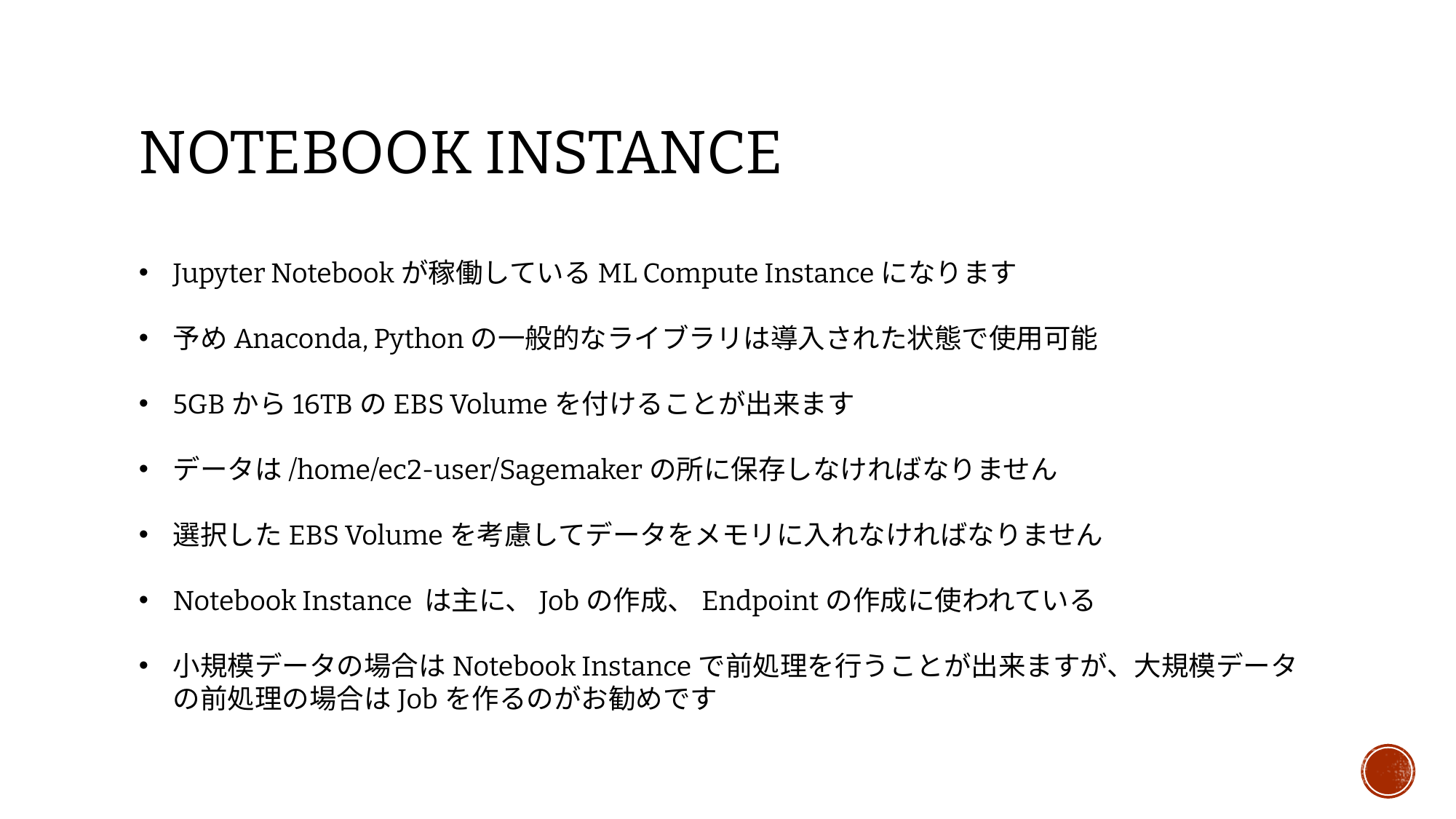

# Notebook Instance
Jupyter Notebookが稼働しているML Compute Instanceになります

予めAnaconda, Pythonの一般的なライブラリは導入された状態で使用可能

5GBから16TBのEBS Volumeを付けることが出来ます

データは/home/ec2-user/Sagemakerの所に保存しなければなりません

選択したEBS Volumeを考慮してデータをメモリに入れなければなりません

Notebook Instance は主に、Jobの作成、Endpointの作成に使われている

小規模データの場合はNotebook Instanceで前処理を行うことが出来ますが、大規模データの前処理の場合はJobを作るのがお勧めです